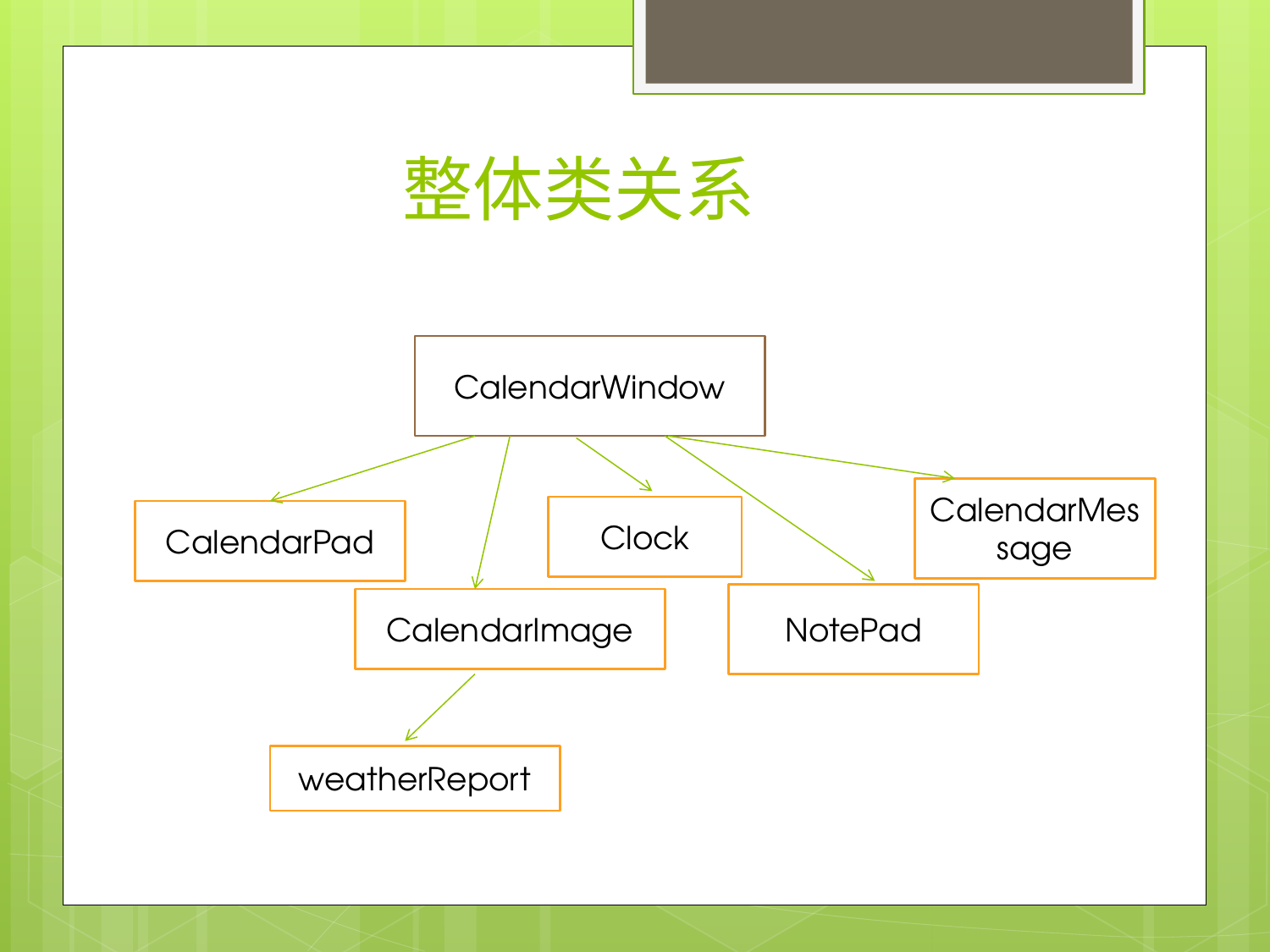

# 整体类关系

CalendarWindow
CalendarMessage
Clock
CalendarPad
NotePad
CalendarImage
weatherReport